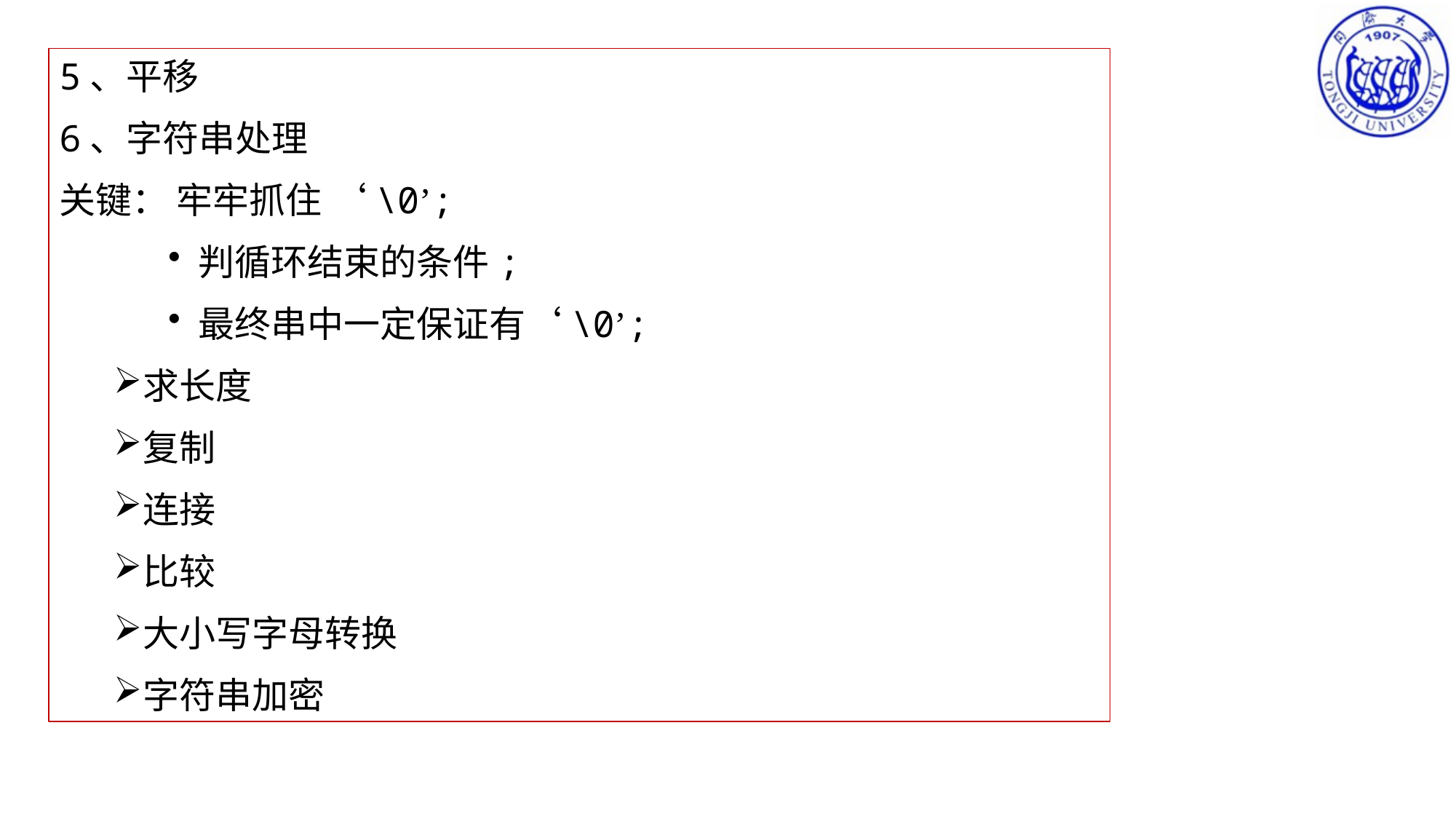

5、平移
6、字符串处理
关键： 牢牢抓住 ‘\0’;
 判循环结束的条件;
 最终串中一定保证有‘\0’;
求长度
复制
连接
比较
大小写字母转换
字符串加密